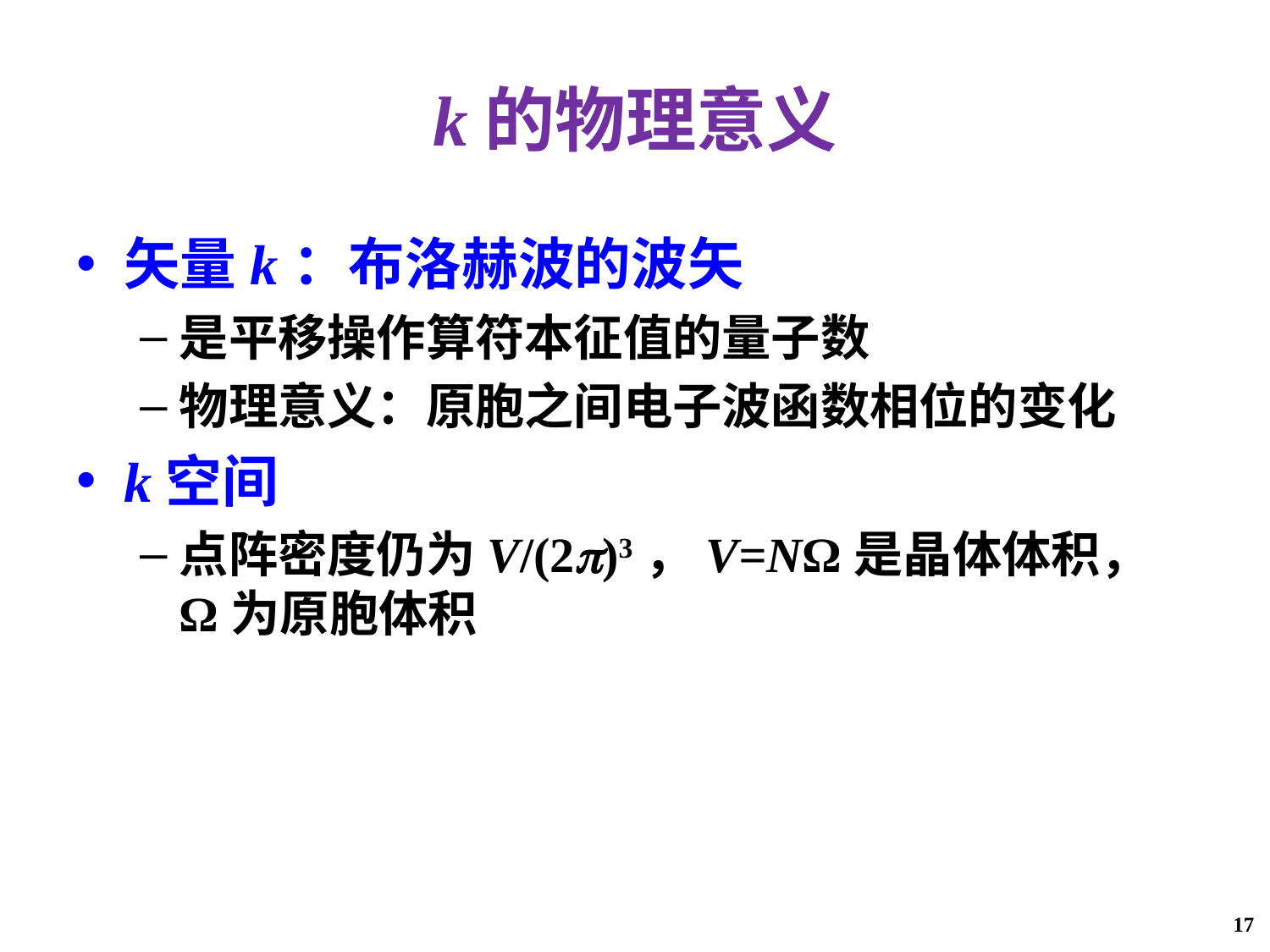

# k的物理意义
矢量k：布洛赫波的波矢
是平移操作算符本征值的量子数
物理意义：原胞之间电子波函数相位的变化
k空间
点阵密度仍为V/(2π)3，V=NΩ是晶体体积， Ω为原胞体积
17